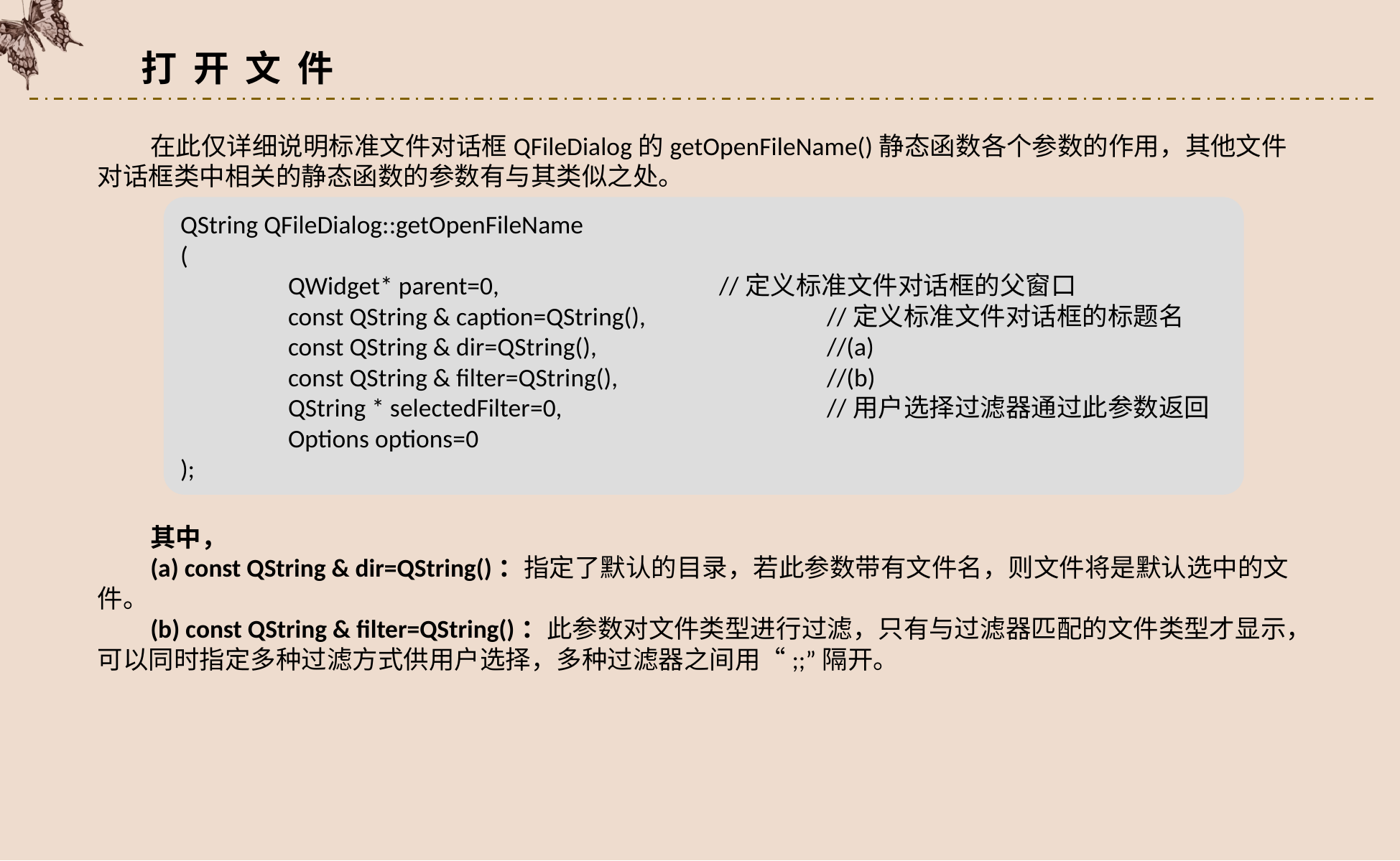

打  开  文  件
在此仅详细说明标准文件对话框QFileDialog的getOpenFileName()静态函数各个参数的作用，其他文件对话框类中相关的静态函数的参数有与其类似之处。
QString QFileDialog::getOpenFileName
(
	QWidget* parent=0,			//定义标准文件对话框的父窗口
	const QString & caption=QString(),		//定义标准文件对话框的标题名
	const QString & dir=QString(),			//(a)
	const QString & filter=QString(),		//(b)
	QString * selectedFilter=0,			//用户选择过滤器通过此参数返回
	Options options=0
);
其中，
(a) const QString & dir=QString()：指定了默认的目录，若此参数带有文件名，则文件将是默认选中的文件。
(b) const QString & filter=QString()：此参数对文件类型进行过滤，只有与过滤器匹配的文件类型才显示，可以同时指定多种过滤方式供用户选择，多种过滤器之间用“;;”隔开。